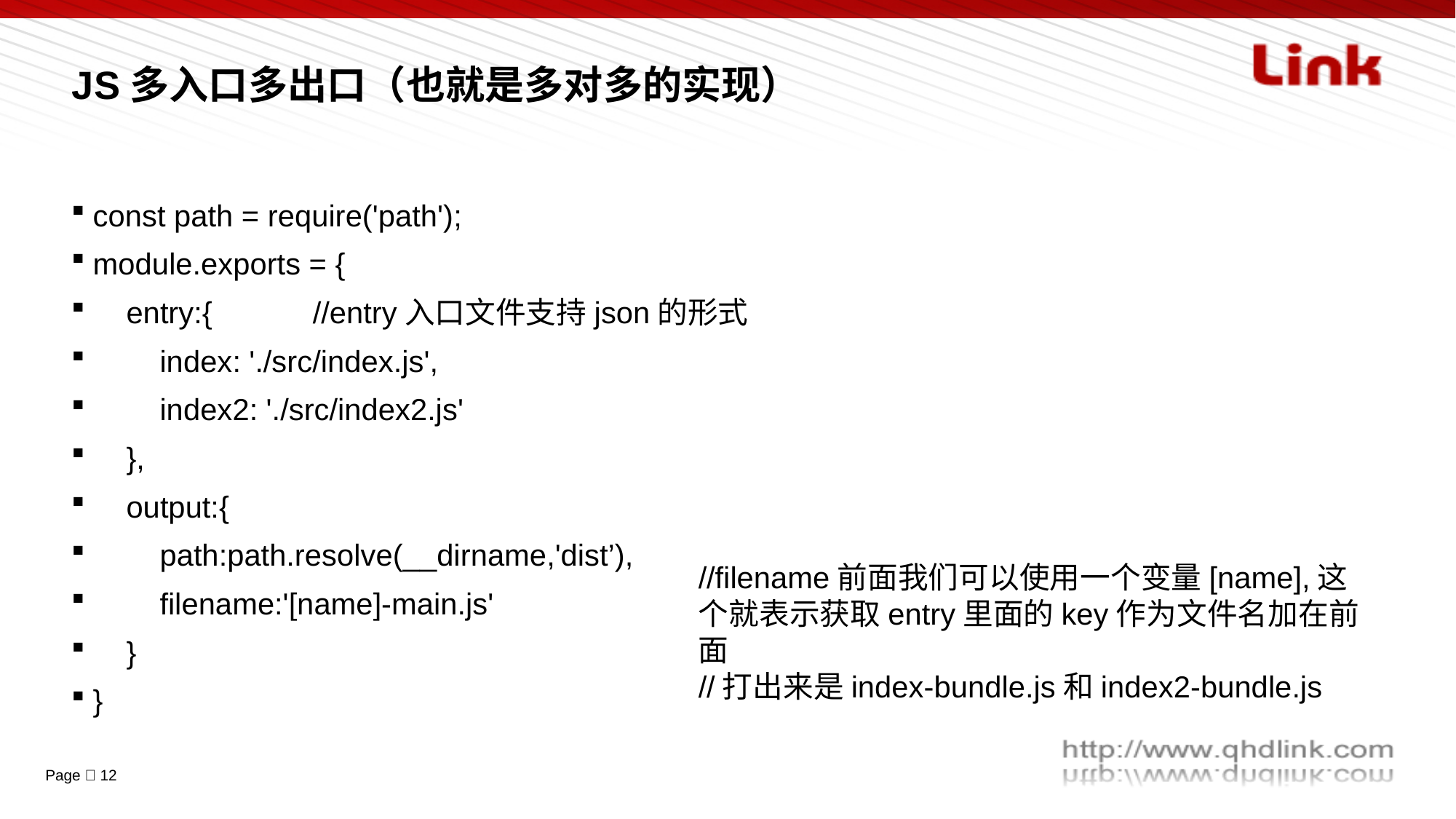

# JS多入口多出口（也就是多对多的实现）
const path = require('path');
module.exports = {
    entry:{            //entry入口文件支持json的形式
        index: './src/index.js',
        index2: './src/index2.js'
    },
    output:{
        path:path.resolve(__dirname,'dist’),
        filename:'[name]-main.js'
    }
}

//filename前面我们可以使用一个变量[name],这个就表示获取entry里面的key作为文件名加在前面
//打出来是index-bundle.js和index2-bundle.js